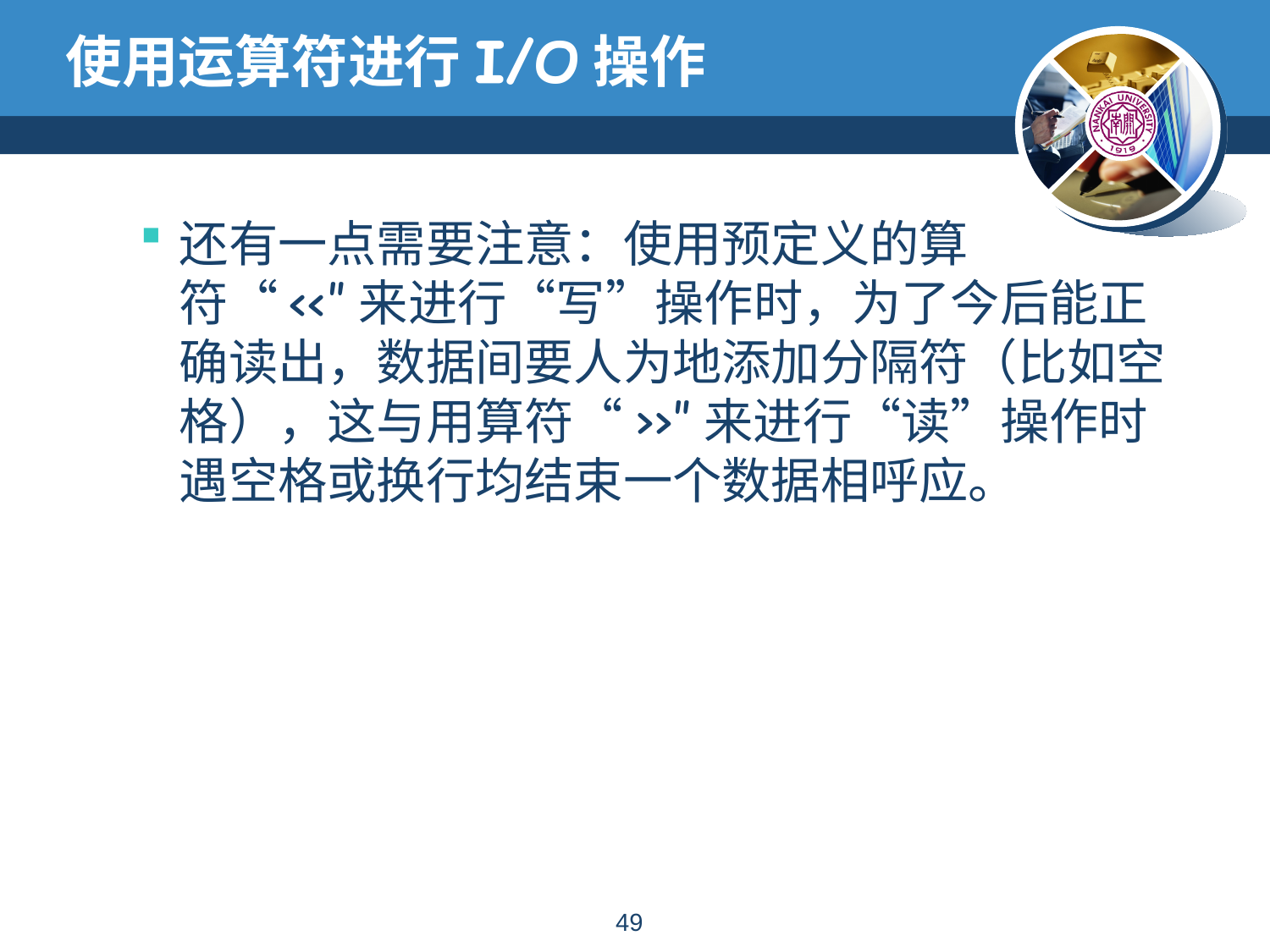

# 使用运算符进行I/O操作
还有一点需要注意：使用预定义的算符“<<”来进行“写”操作时，为了今后能正确读出，数据间要人为地添加分隔符（比如空格），这与用算符“>>”来进行“读”操作时遇空格或换行均结束一个数据相呼应。
49